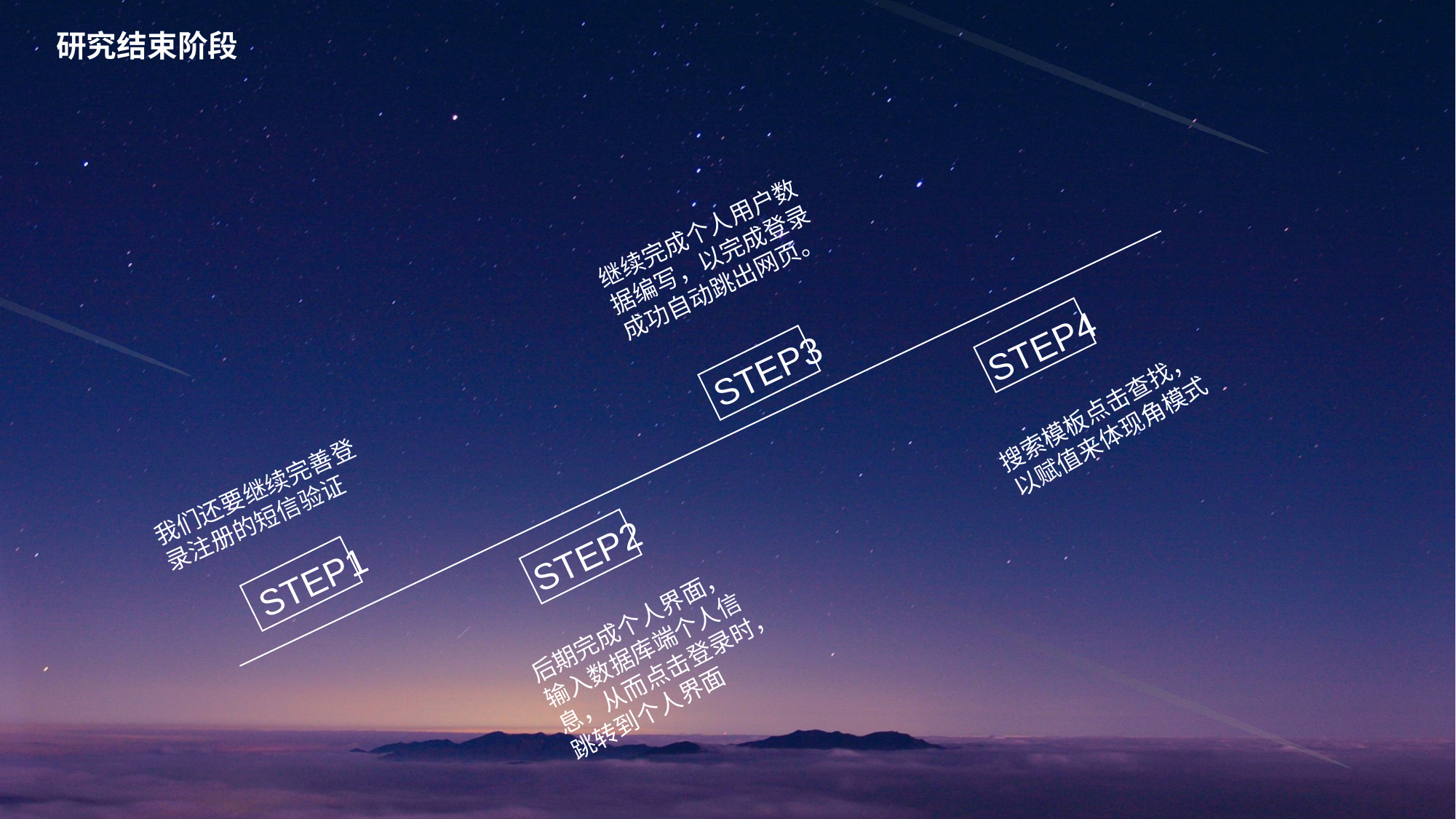

研究结束阶段

继续完成个人用户数据编写，以完成登录成功自动跳出网页。
STEP4

STEP3

搜索模板点击查找，以赋值来体现角模式

我们还要继续完善登录注册的短信验证
STEP2

STEP1

后期完成个人界面，输入数据库端个人信息，从而点击登录时，跳转到个人界面